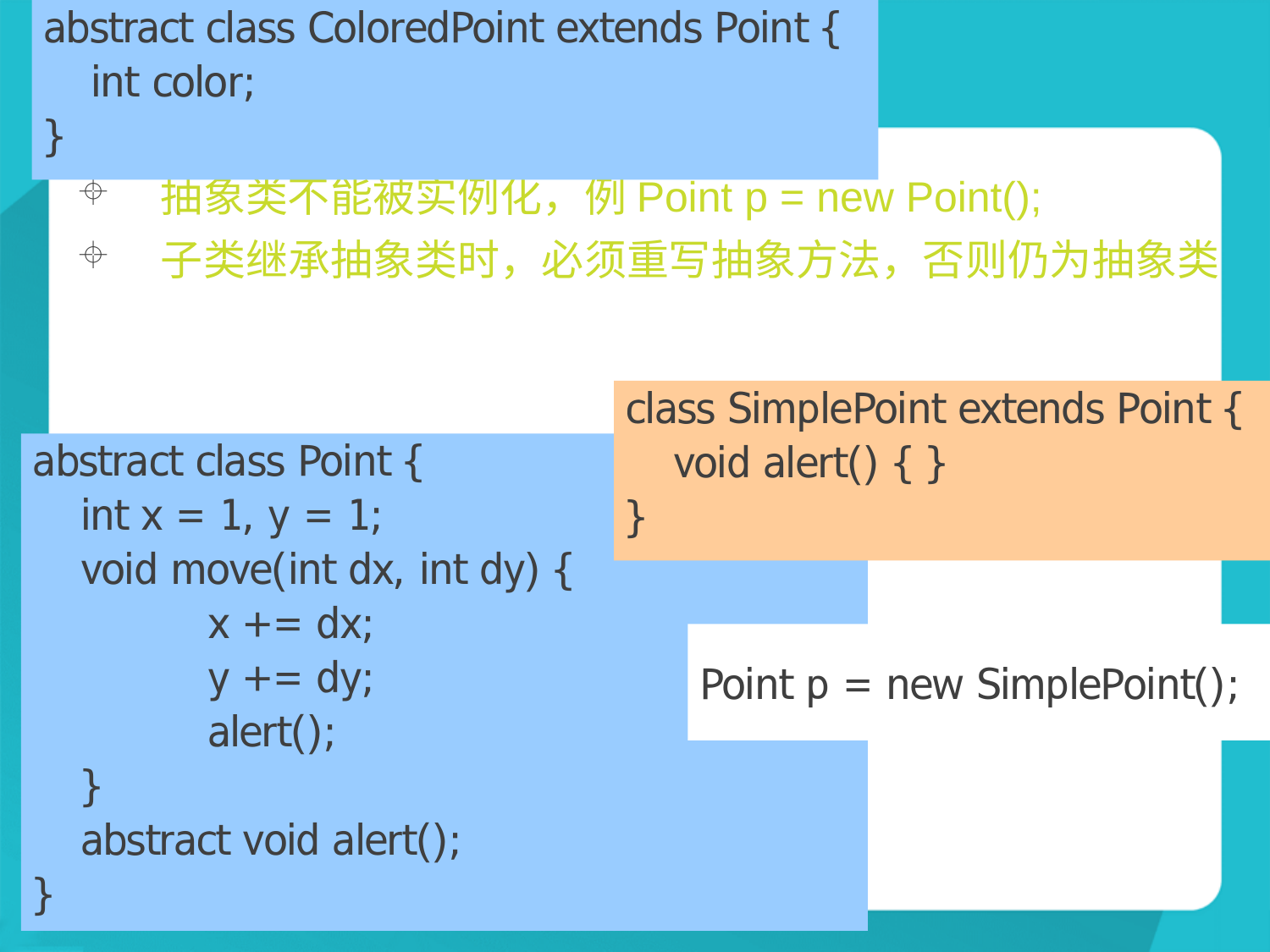

abstract class ColoredPoint extends Point {
	int color;
}
# 抽象类(abstract class)
抽象类不能被实例化，例Point p = new Point();
子类继承抽象类时，必须重写抽象方法，否则仍为抽象类
class SimplePoint extends Point {
	void alert() { }
}
abstract class Point {
	int x = 1, y = 1;
	void move(int dx, int dy) {
		x += dx;
		y += dy;
		alert();
	}
	abstract void alert();
}
Point p = new SimplePoint();
63